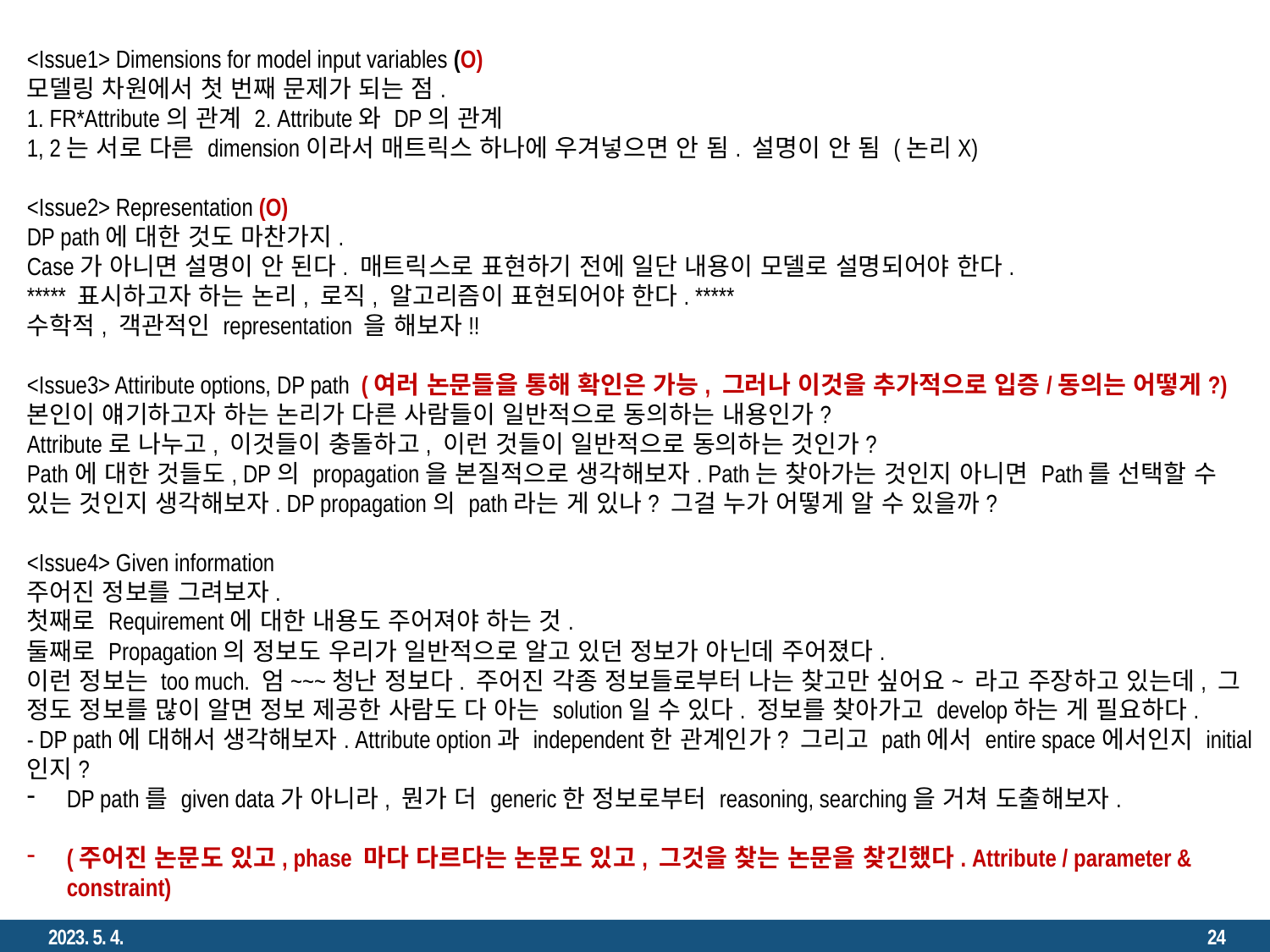

<Issue1> Dimensions for model input variables (O)
모델링 차원에서 첫 번째 문제가 되는 점.
1. FR*Attribute의 관계 2. Attribute와 DP의 관계
1, 2는 서로 다른 dimension이라서 매트릭스 하나에 우겨넣으면 안 됨. 설명이 안 됨 (논리X)

<Issue2> Representation (O)
DP path에 대한 것도 마찬가지.
Case가 아니면 설명이 안 된다. 매트릭스로 표현하기 전에 일단 내용이 모델로 설명되어야 한다.
***** 표시하고자 하는 논리, 로직, 알고리즘이 표현되어야 한다. *****
수학적, 객관적인 representation 을 해보자!!

<Issue3> Attiribute options, DP path  (여러 논문들을 통해 확인은 가능, 그러나 이것을 추가적으로 입증/동의는 어떻게?)
본인이 얘기하고자 하는 논리가 다른 사람들이 일반적으로 동의하는 내용인가?
Attribute로 나누고, 이것들이 충돌하고, 이런 것들이 일반적으로 동의하는 것인가?
Path에 대한 것들도, DP의 propagation을 본질적으로 생각해보자. Path는 찾아가는 것인지 아니면 Path를 선택할 수 있는 것인지 생각해보자. DP propagation의 path라는 게 있나? 그걸 누가 어떻게 알 수 있을까?

<Issue4> Given information
주어진 정보를 그려보자.
첫째로 Requirement에 대한 내용도 주어져야 하는 것.
둘째로 Propagation의 정보도 우리가 일반적으로 알고 있던 정보가 아닌데 주어졌다.
이런 정보는 too much. 엄~~~청난 정보다. 주어진 각종 정보들로부터 나는 찾고만 싶어요~ 라고 주장하고 있는데, 그 정도 정보를 많이 알면 정보 제공한 사람도 다 아는 solution일 수 있다. 정보를 찾아가고 develop하는 게 필요하다.
- DP path에 대해서 생각해보자. Attribute option과 independent한 관계인가? 그리고 path에서 entire space에서인지 initial 인지?
DP path를 given data가 아니라, 뭔가 더 generic한 정보로부터 reasoning, searching을 거쳐 도출해보자.

(주어진 논문도 있고, phase 마다 다르다는 논문도 있고, 그것을 찾는 논문을 찾긴했다. Attribute / parameter & constraint)
2023. 5. 4.
24